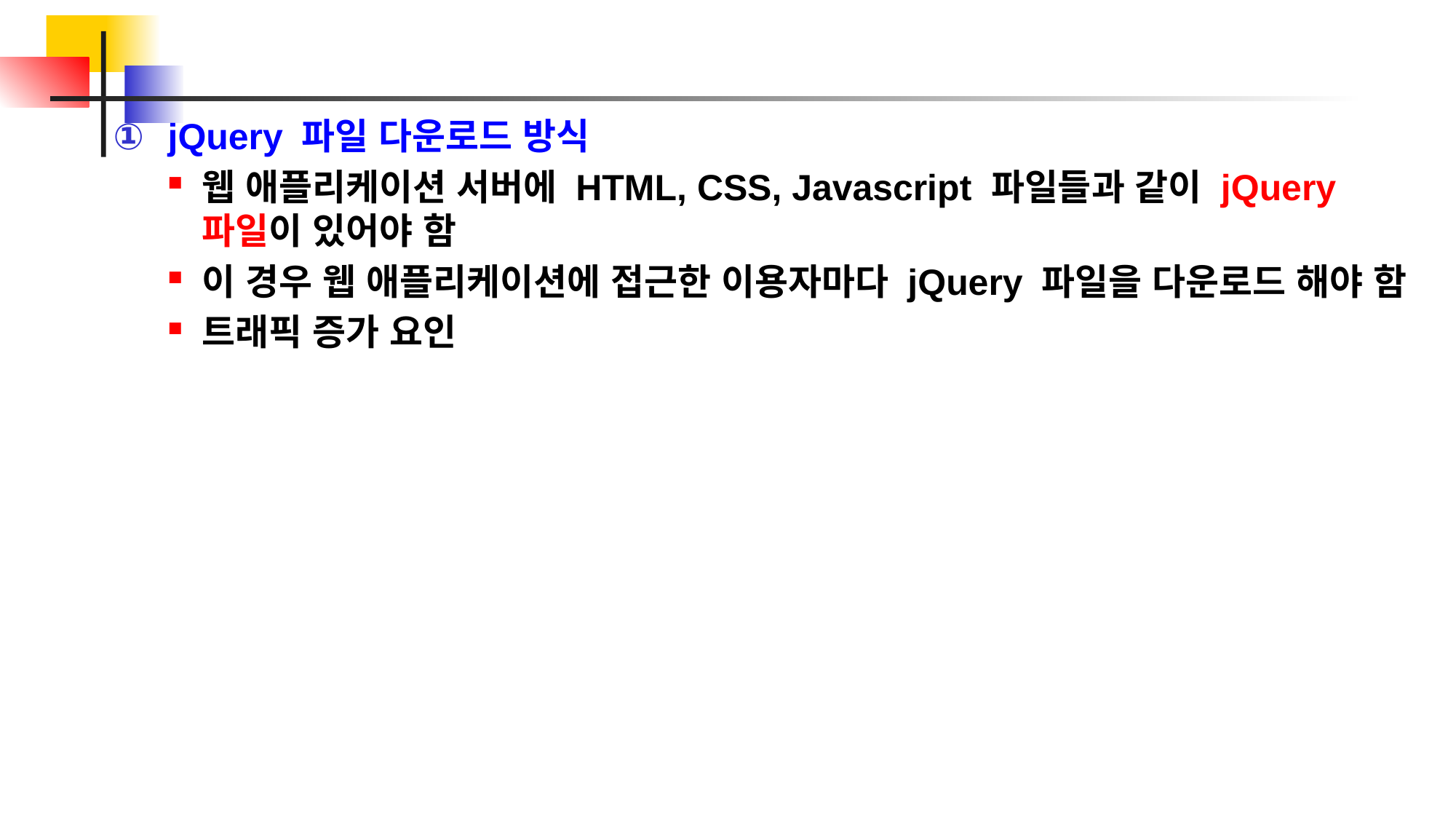

jQuery 파일 다운로드 방식
웹 애플리케이션 서버에 HTML, CSS, Javascript 파일들과 같이 jQuery 파일이 있어야 함
이 경우 웹 애플리케이션에 접근한 이용자마다 jQuery 파일을 다운로드 해야 함
트래픽 증가 요인